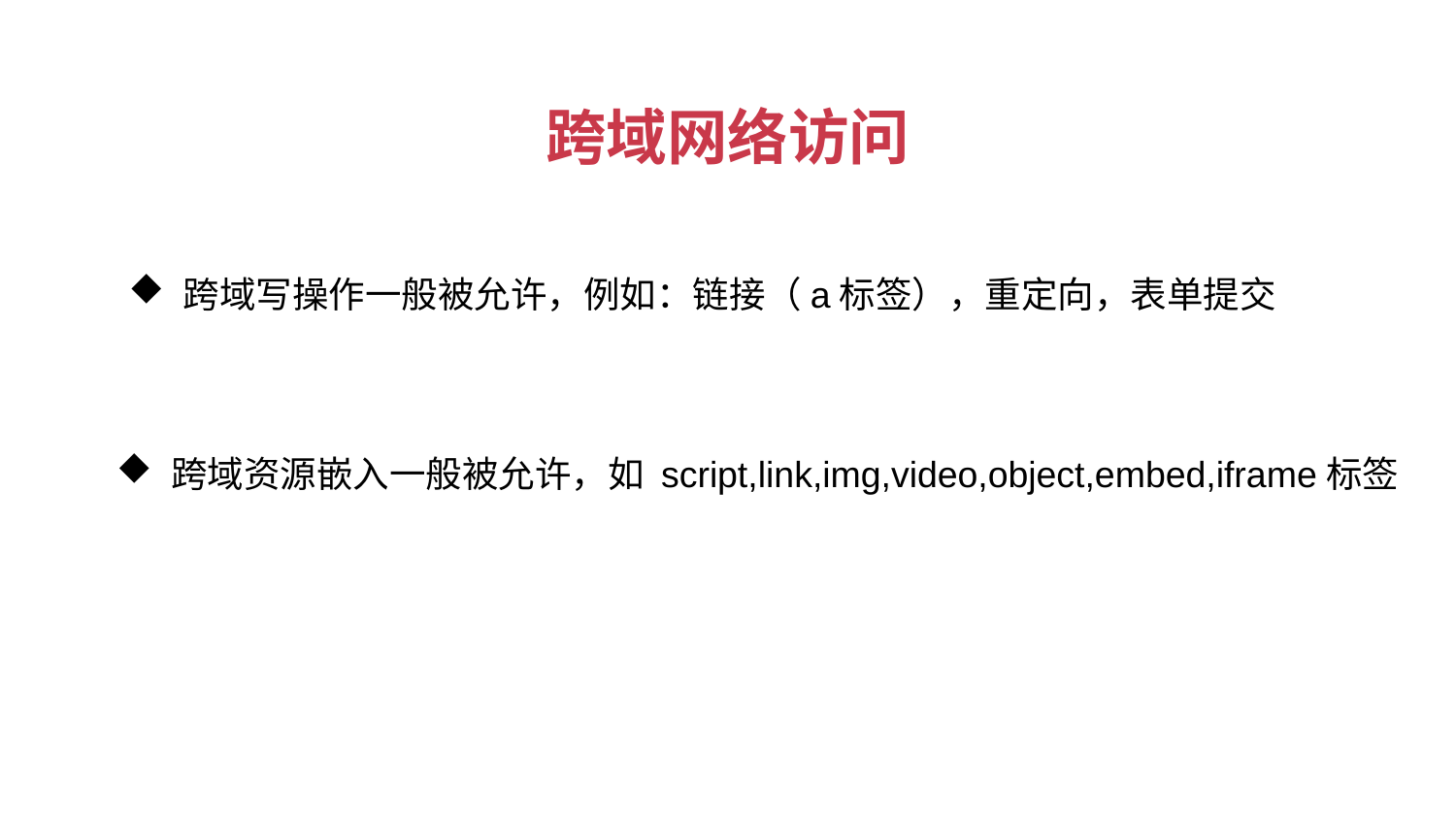

跨域网络访问
跨域写操作一般被允许，例如：链接（a标签），重定向，表单提交
跨域资源嵌入一般被允许，如 script,link,img,video,object,embed,iframe标签